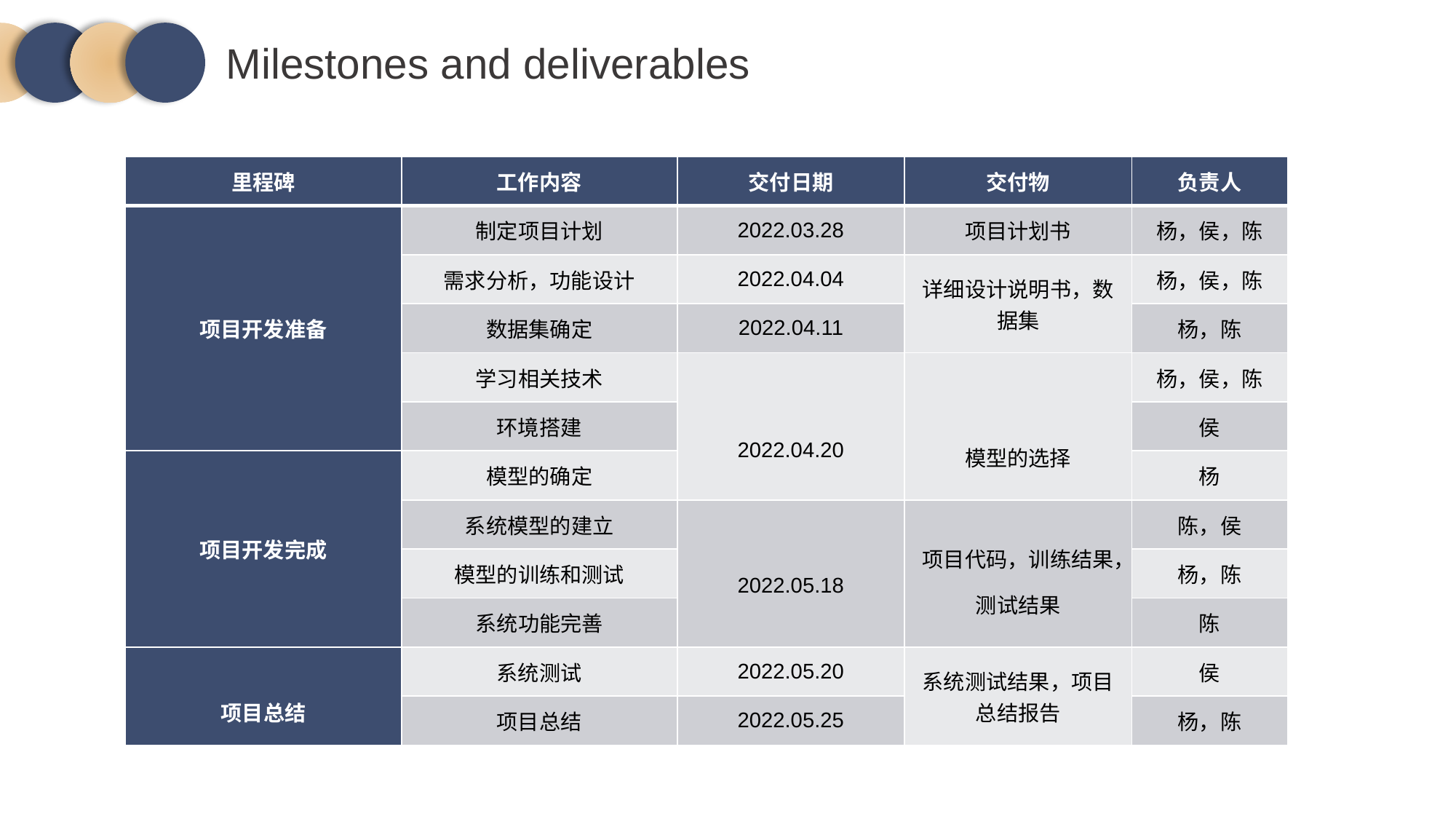

Milestones and deliverables
| 里程碑 | 工作内容 | 交付日期 | 交付物 | 负责人 |
| --- | --- | --- | --- | --- |
| 项目开发准备 | 制定项目计划 | 2022.03.28 | 项目计划书 | 杨，侯，陈 |
|  | 需求分析，功能设计 | 2022.04.04 | 详细设计说明书，数据集 | 杨，侯，陈 |
|  | 数据集确定 | 2022.04.11 |  | 杨，陈 |
|  | 学习相关技术 | 2022.04.20 | 模型的选择 | 杨，侯，陈 |
|  | 环境搭建 |  |  | 侯 |
| 项目开发完成 | 模型的确定 |  |  | 杨 |
|  | 系统模型的建立 | 2022.05.18 | 项目代码，训练结果，测试结果 | 陈，侯 |
|  | 模型的训练和测试 |  |  | 杨，陈 |
|  | 系统功能完善 |  |  | 陈 |
| 项目总结 | 系统测试 | 2022.05.20 | 系统测试结果，项目总结报告 | 侯 |
|  | 项目总结 | 2022.05.25 |  | 杨，陈 |